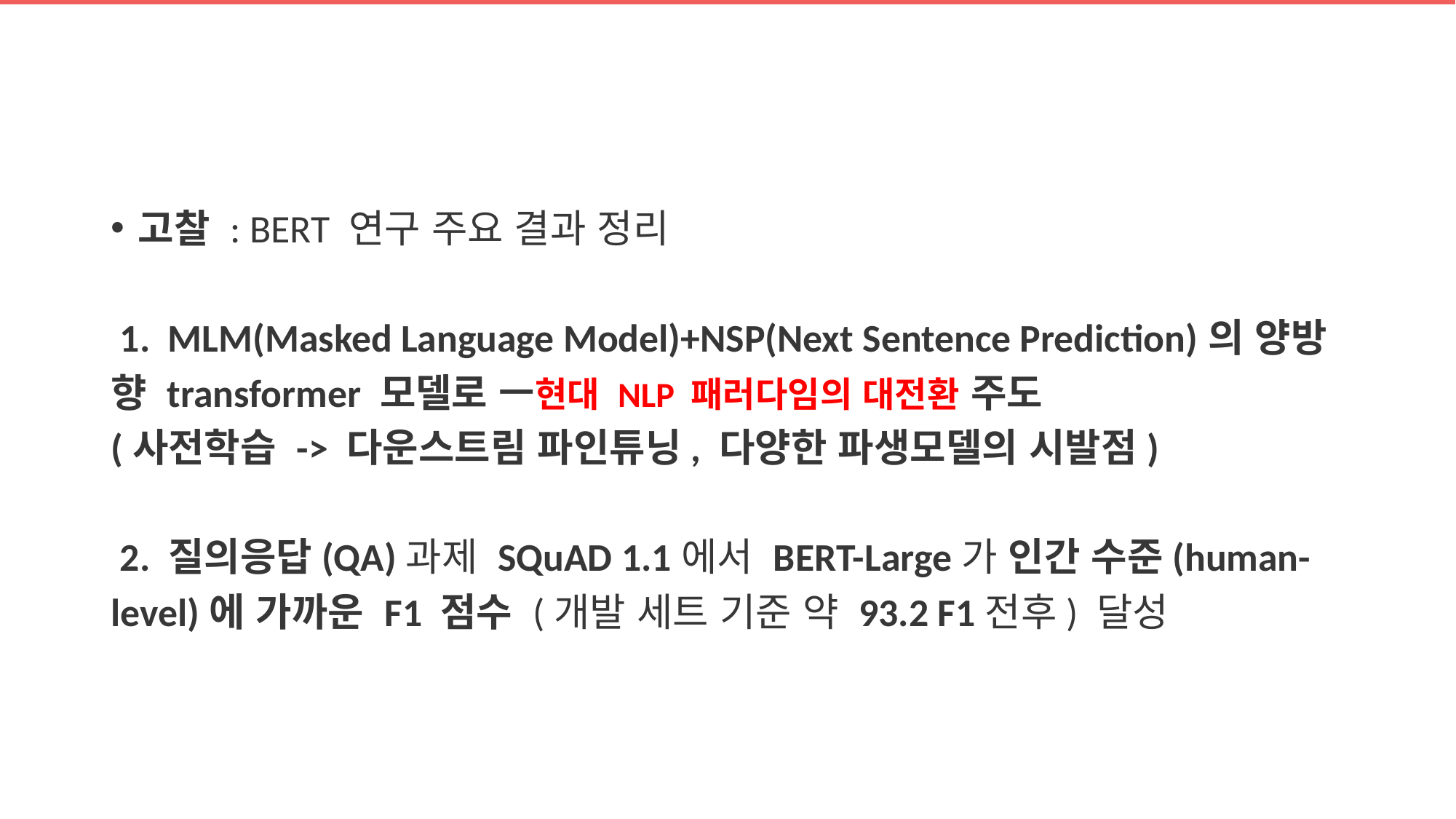

고찰 : BERT 연구 주요 결과 정리

 1.  MLM(Masked Language Model)+NSP(Next Sentence Prediction)의 양방
향 transformer 모델로 ㅡ현대 NLP 패러다임의 대전환 주도
(사전학습 -> 다운스트림 파인튜닝, 다양한 파생모델의 시발점)

 2. 질의응답(QA)과제 SQuAD 1.1에서 BERT-Large가 인간 수준(human-
level)에 가까운 F1 점수 (개발 세트 기준 약 93.2 F1전후) 달성